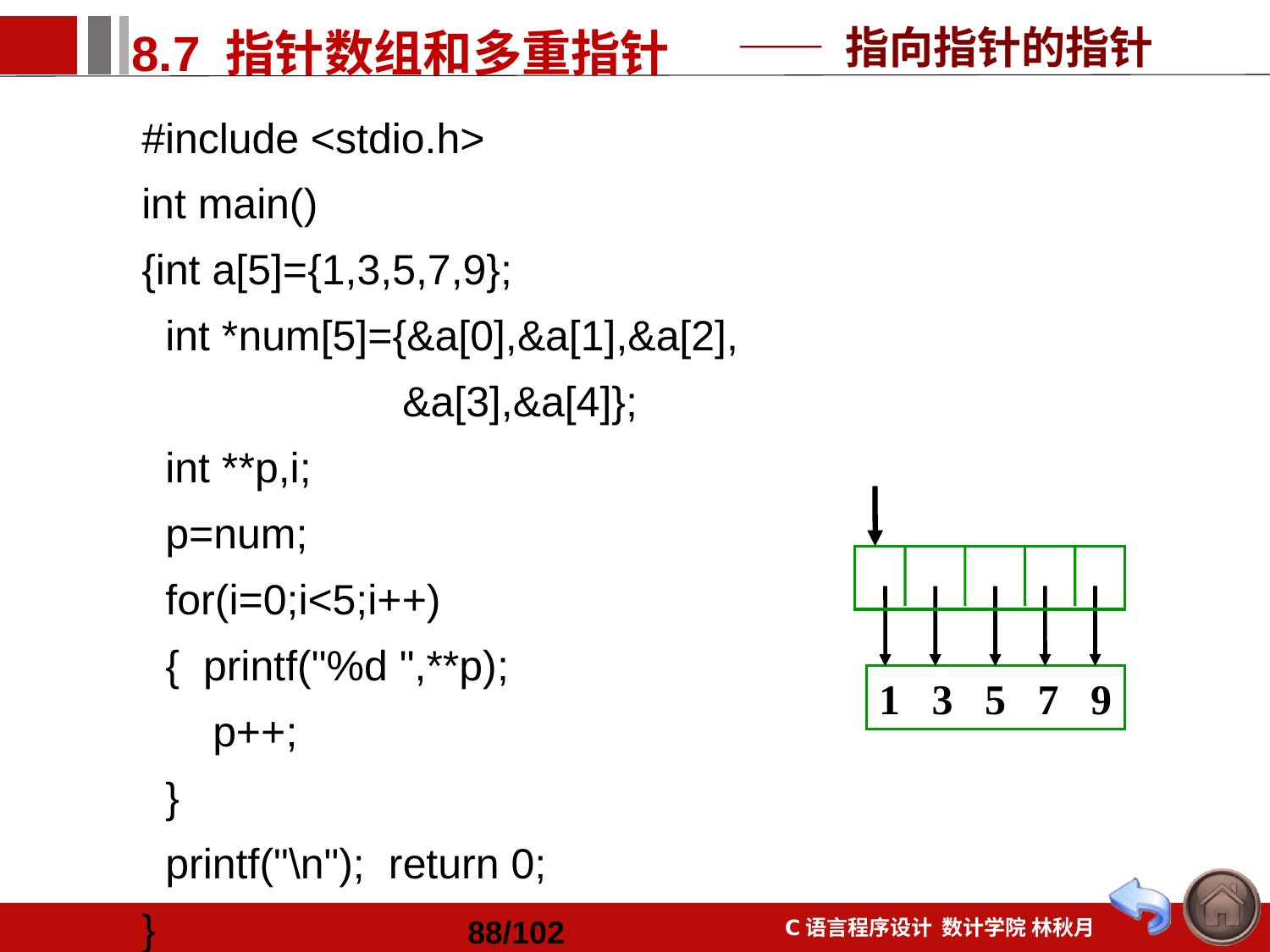

—— 指向指针的指针
#include <stdio.h>
int main()
{int a[5]={1,3,5,7,9};
  int *num[5]={&a[0],&a[1],&a[2],
                      &a[3],&a[4]};
  int **p,i;
  p=num;
  for(i=0;i<5;i++)
  {  printf("%d ",**p);
      p++;
  }
  printf("\n");  return 0;
}

1   3   5   7   9